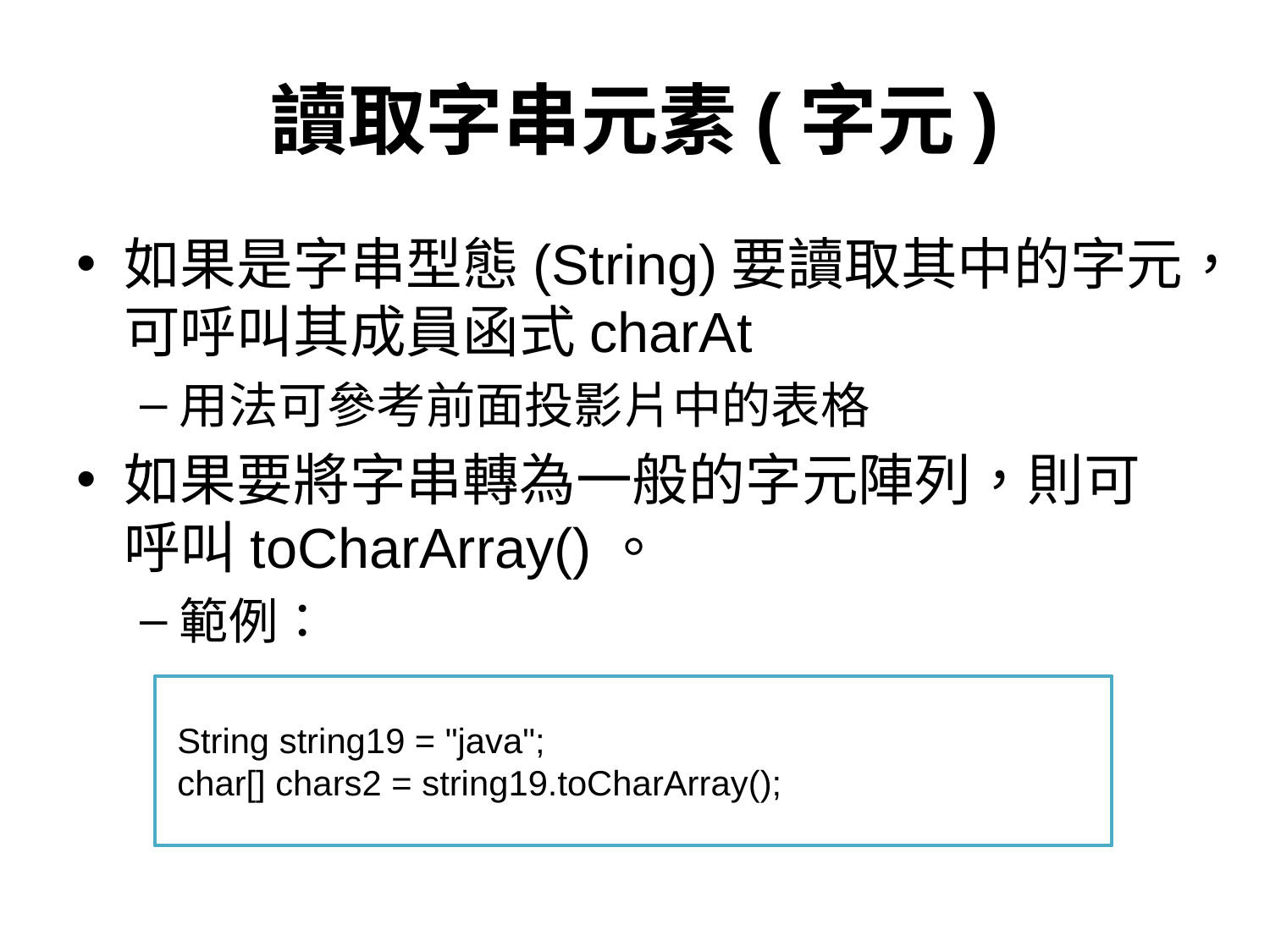

# 讀取字串元素(字元)
如果是字串型態(String)要讀取其中的字元，可呼叫其成員函式charAt
用法可參考前面投影片中的表格
如果要將字串轉為一般的字元陣列，則可呼叫toCharArray()。
範例：
 String string19 = "java";
 char[] chars2 = string19.toCharArray();